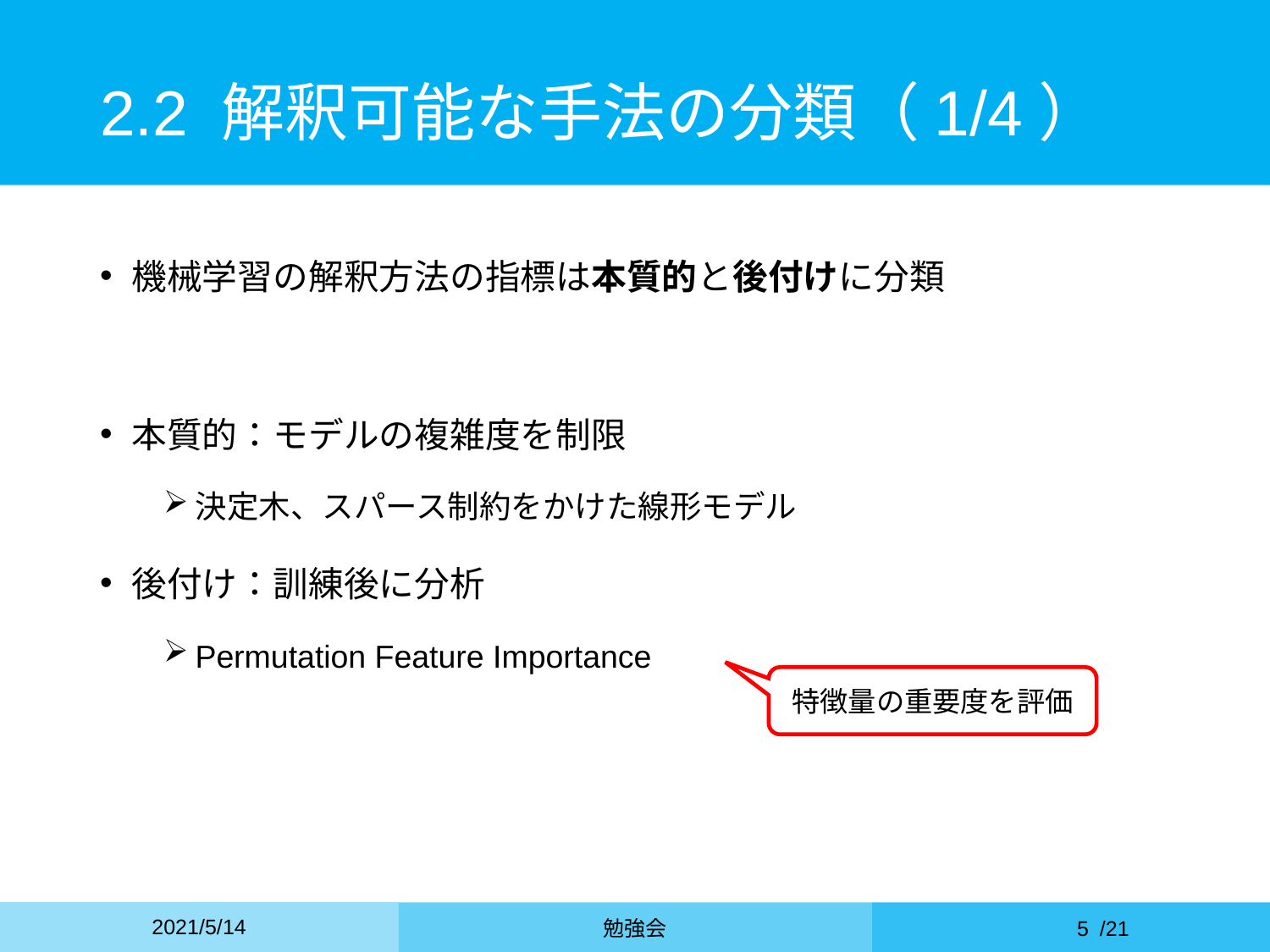

# 2.2 解釈可能な手法の分類（1/4）
機械学習の解釈方法の指標は本質的と後付けに分類

本質的：モデルの複雑度を制限
決定木、スパース制約をかけた線形モデル
後付け：訓練後に分析
Permutation Feature Importance

特徴量の重要度を評価
2021/5/14
勉強会
5